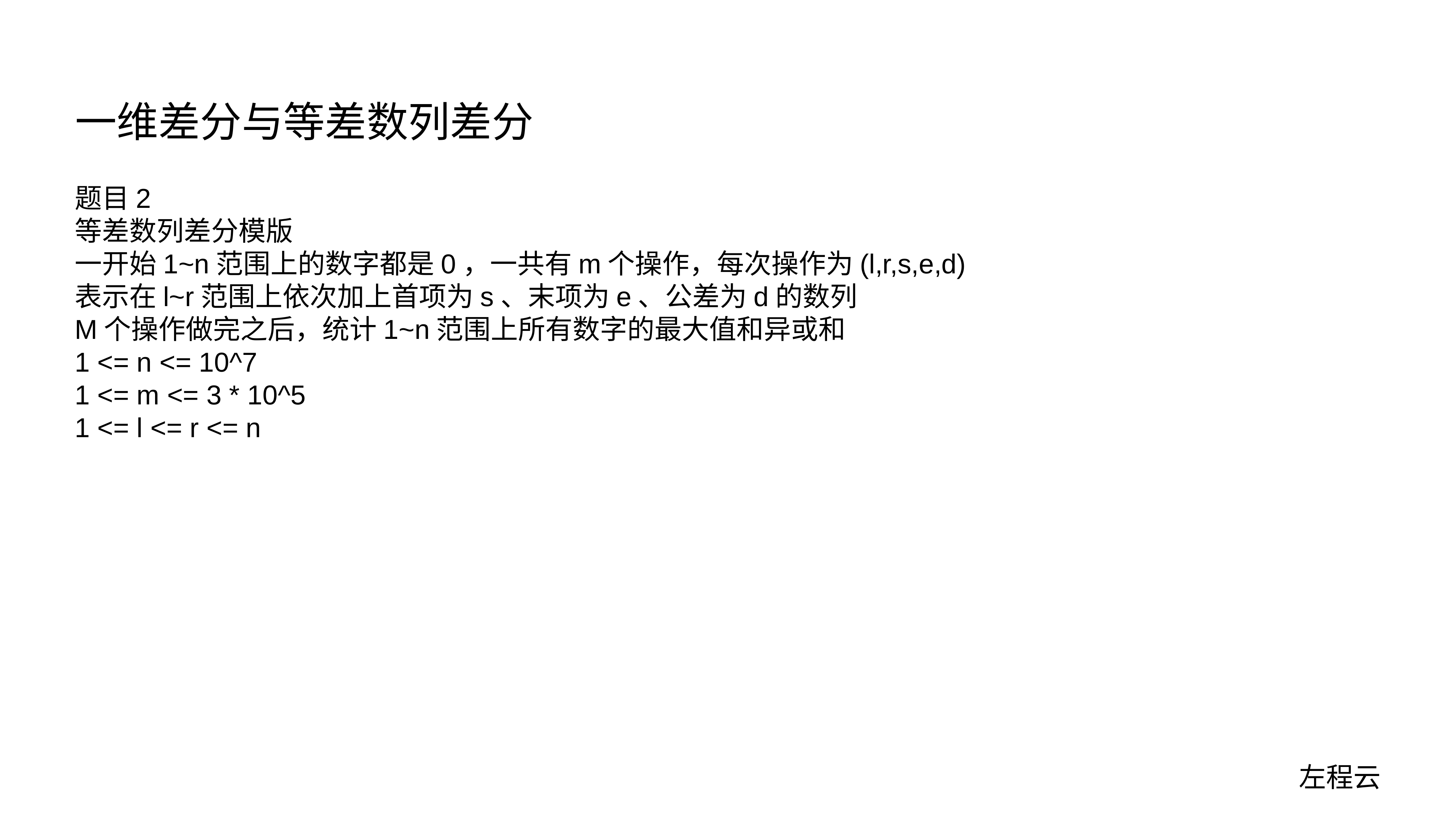

# 一维差分与等差数列差分
题目2
等差数列差分模版
一开始1~n范围上的数字都是0，一共有m个操作，每次操作为(l,r,s,e,d)
表示在l~r范围上依次加上首项为s、末项为e、公差为d的数列
M个操作做完之后，统计1~n范围上所有数字的最大值和异或和
1 <= n <= 10^7
1 <= m <= 3 * 10^5
1 <= l <= r <= n
左程云